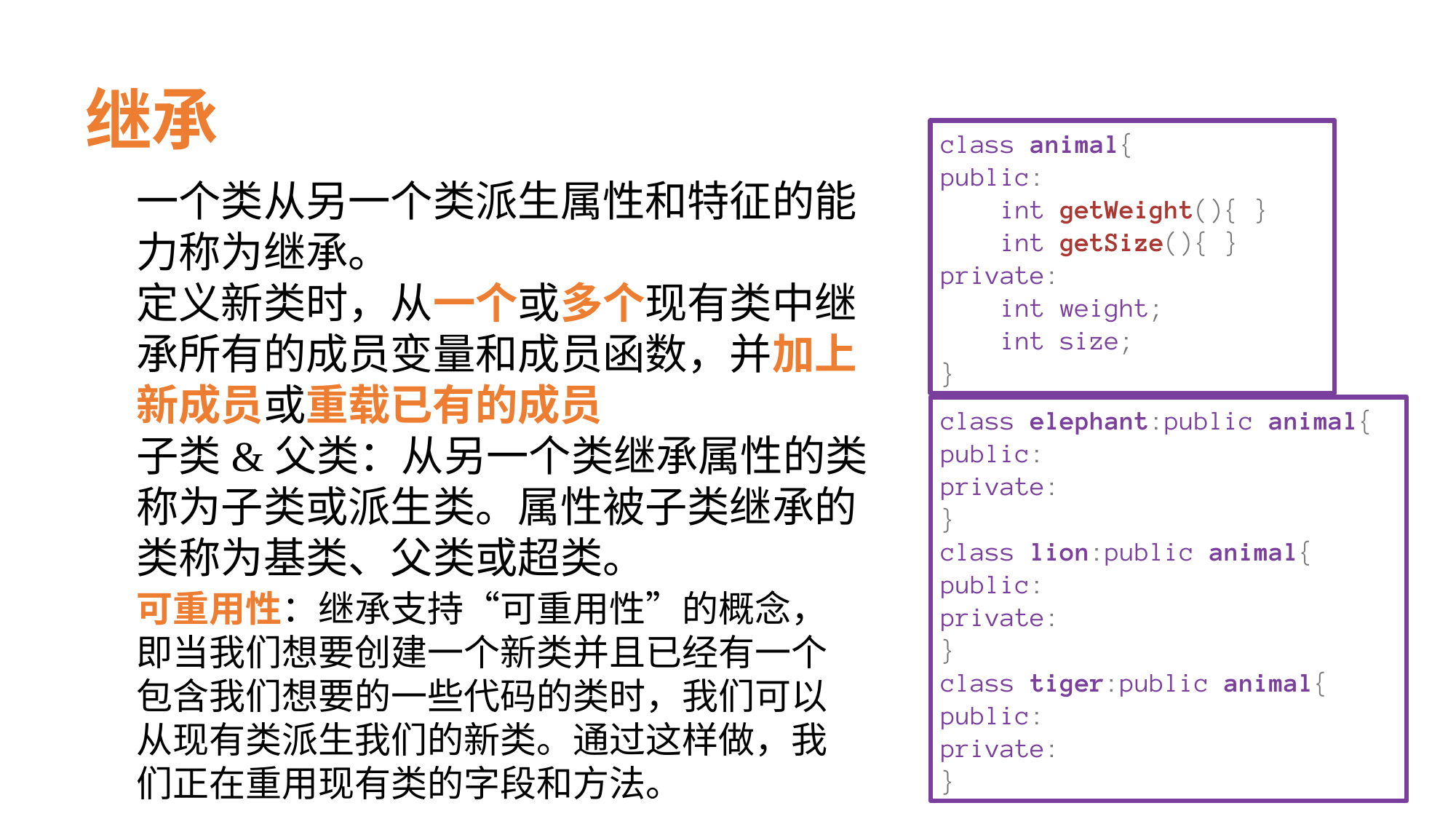

# 继承
class animal{
public:
    int getWeight(){ }
    int getSize(){ }
private:
    int weight;
    int size;
}
一个类从另一个类派生属性和特征的能力称为继承。
定义新类时，从一个或多个现有类中继承所有的成员变量和成员函数，并加上新成员或重载已有的成员
子类&父类：从另一个类继承属性的类称为子类或派生类。属性被子类继承的类称为基类、父类或超类。
class elephant:public animal{
public:
private:
}
class lion:public animal{
public:
private:
}
class tiger:public animal{
public:
private:
}
可重用性：继承支持“可重用性”的概念，即当我们想要创建一个新类并且已经有一个包含我们想要的一些代码的类时，我们可以从现有类派生我们的新类。通过这样做，我们正在重用现有类的字段和方法。